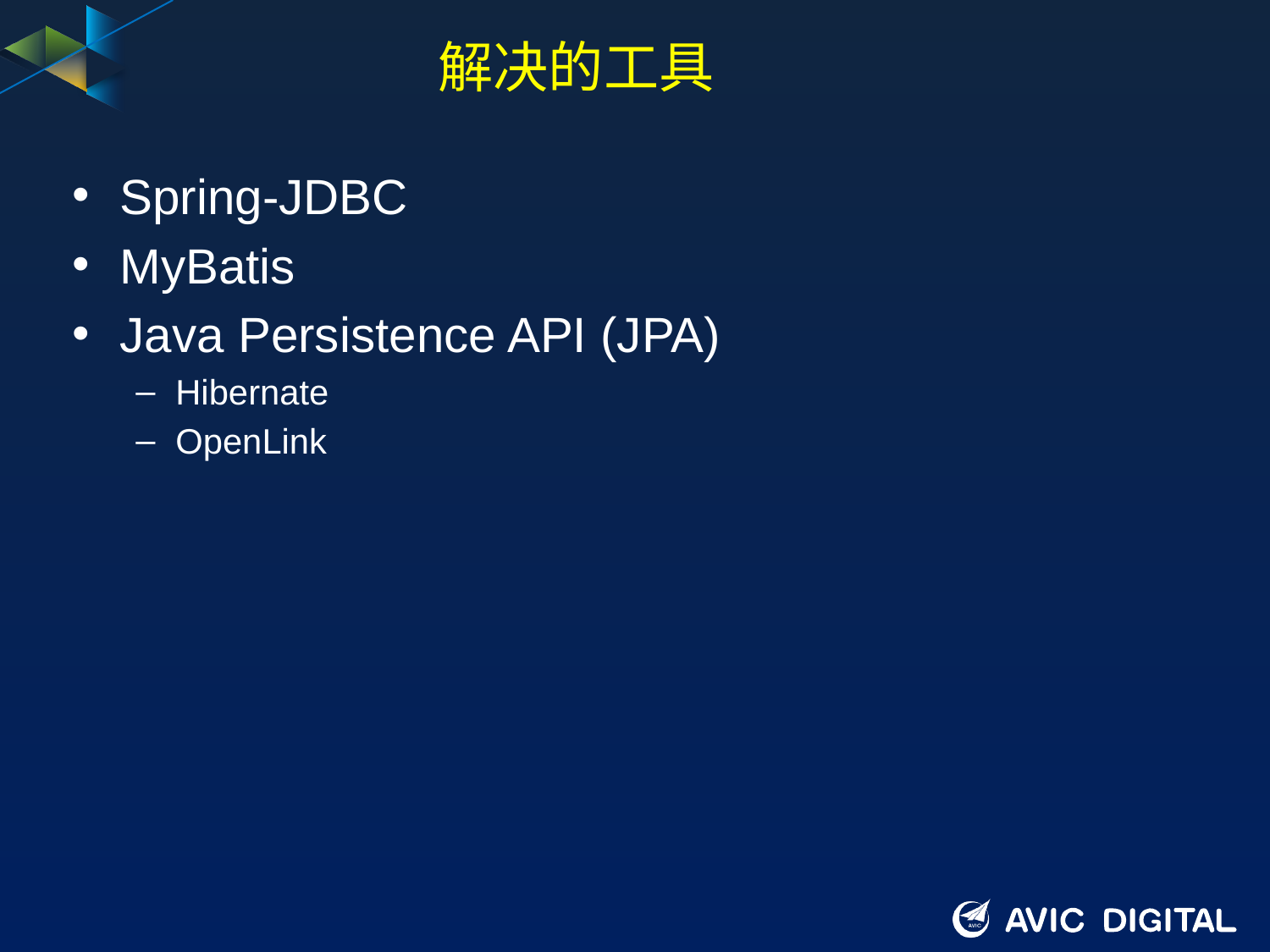

# 解决的工具
Spring-JDBC
MyBatis
Java Persistence API (JPA)
Hibernate
OpenLink